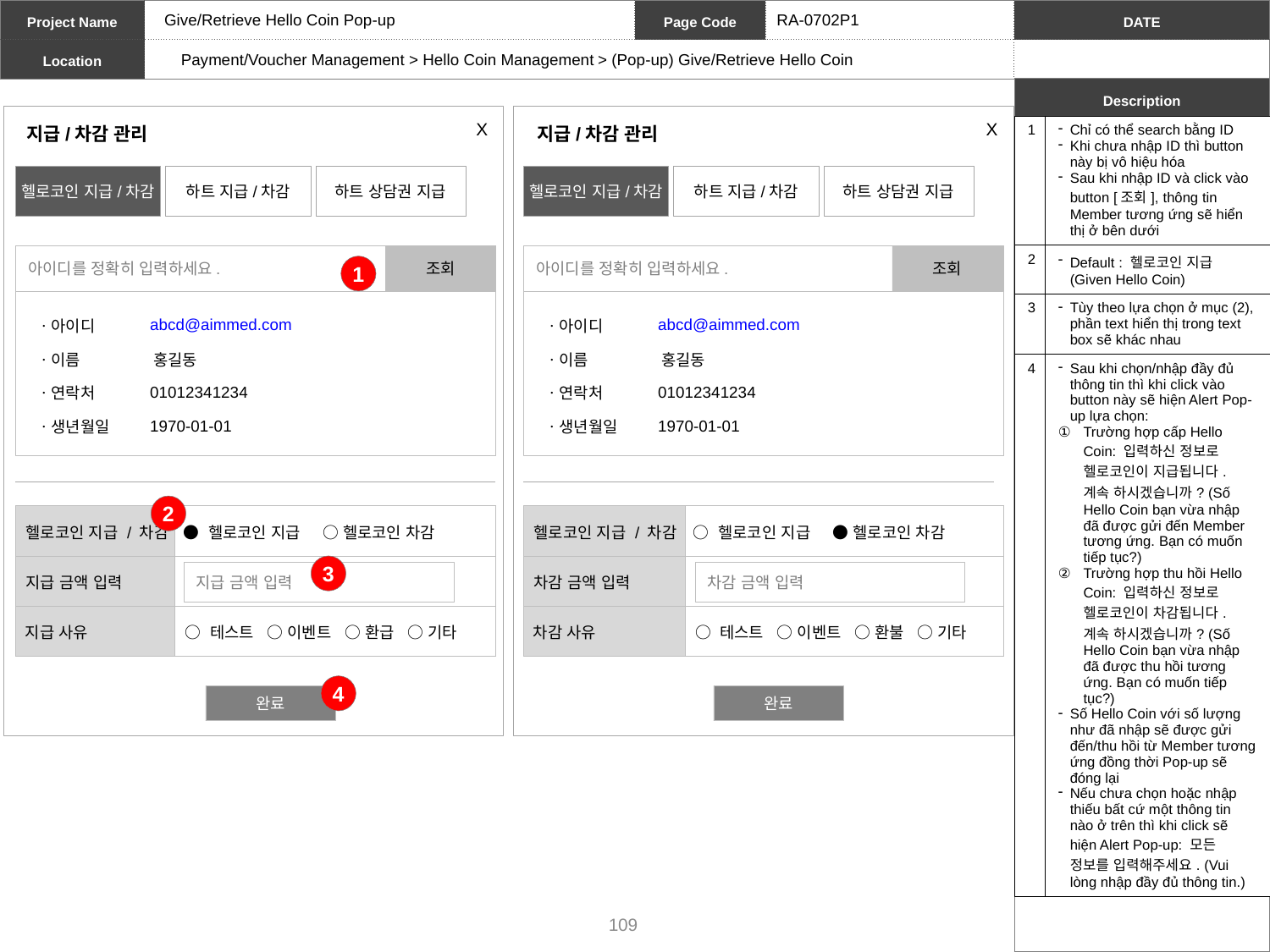

Give/Retrieve Hello Coin Pop-up
RA-0702P1
Payment/Voucher Management > Hello Coin Management > (Pop-up) Give/Retrieve Hello Coin

X
X
지급/차감 관리
지급/차감 관리
| 1 | Chỉ có thể search bằng ID Khi chưa nhập ID thì button này bị vô hiệu hóa Sau khi nhập ID và click vào button [조회], thông tin Member tương ứng sẽ hiển thị ở bên dưới |
| --- | --- |
| 2 | Default : 헬로코인 지급 (Given Hello Coin) |
| 3 | Tùy theo lựa chọn ở mục (2), phần text hiển thị trong text box sẽ khác nhau |
| 4 | Sau khi chọn/nhập đầy đủ thông tin thì khi click vào button này sẽ hiện Alert Pop-up lựa chọn: Trường hợp cấp Hello Coin: 입력하신 정보로 헬로코인이 지급됩니다. 계속 하시겠습니까? (Số Hello Coin bạn vừa nhập đã được gửi đến Member tương ứng. Bạn có muốn tiếp tục?) Trường hợp thu hồi Hello Coin: 입력하신 정보로 헬로코인이 차감됩니다. 계속 하시겠습니까? (Số Hello Coin bạn vừa nhập đã được thu hồi tương ứng. Bạn có muốn tiếp tục?) Số Hello Coin với số lượng như đã nhập sẽ được gửi đến/thu hồi từ Member tương ứng đồng thời Pop-up sẽ đóng lại Nếu chưa chọn hoặc nhập thiếu bất cứ một thông tin nào ở trên thì khi click sẽ hiện Alert Pop-up: 모든 정보를 입력해주세요. (Vui lòng nhập đầy đủ thông tin.) |
헬로코인 지급/차감
하트 지급/차감
하트 상담권 지급
헬로코인 지급/차감
하트 지급/차감
하트 상담권 지급

아이디를 정확히 입력하세요.
조회

아이디를 정확히 입력하세요.
조회
1
| ㆍ아이디 | abcd@aimmed.com |
| --- | --- |
| ㆍ이름 | 홍길동 |
| ㆍ연락처 | 01012341234 |
| ㆍ생년월일 | 1970-01-01 |
| ㆍ아이디 | abcd@aimmed.com |
| --- | --- |
| ㆍ이름 | 홍길동 |
| ㆍ연락처 | 01012341234 |
| ㆍ생년월일 | 1970-01-01 |
2
| 헬로코인 지급 / 차감 | ● 헬로코인 지급 ○ 헬로코인 차감 |
| --- | --- |
| 지급 금액 입력 |  |
| 지급 사유 | ○ 테스트 ○ 이벤트 ○ 환급 ○ 기타 |
| 헬로코인 지급 / 차감 | ○ 헬로코인 지급 ● 헬로코인 차감 |
| --- | --- |
| 차감 금액 입력 |  |
| 차감 사유 | ○ 테스트 ○ 이벤트 ○ 환불 ○ 기타 |
3
지급 금액 입력
차감 금액 입력
4
완료
완료
109